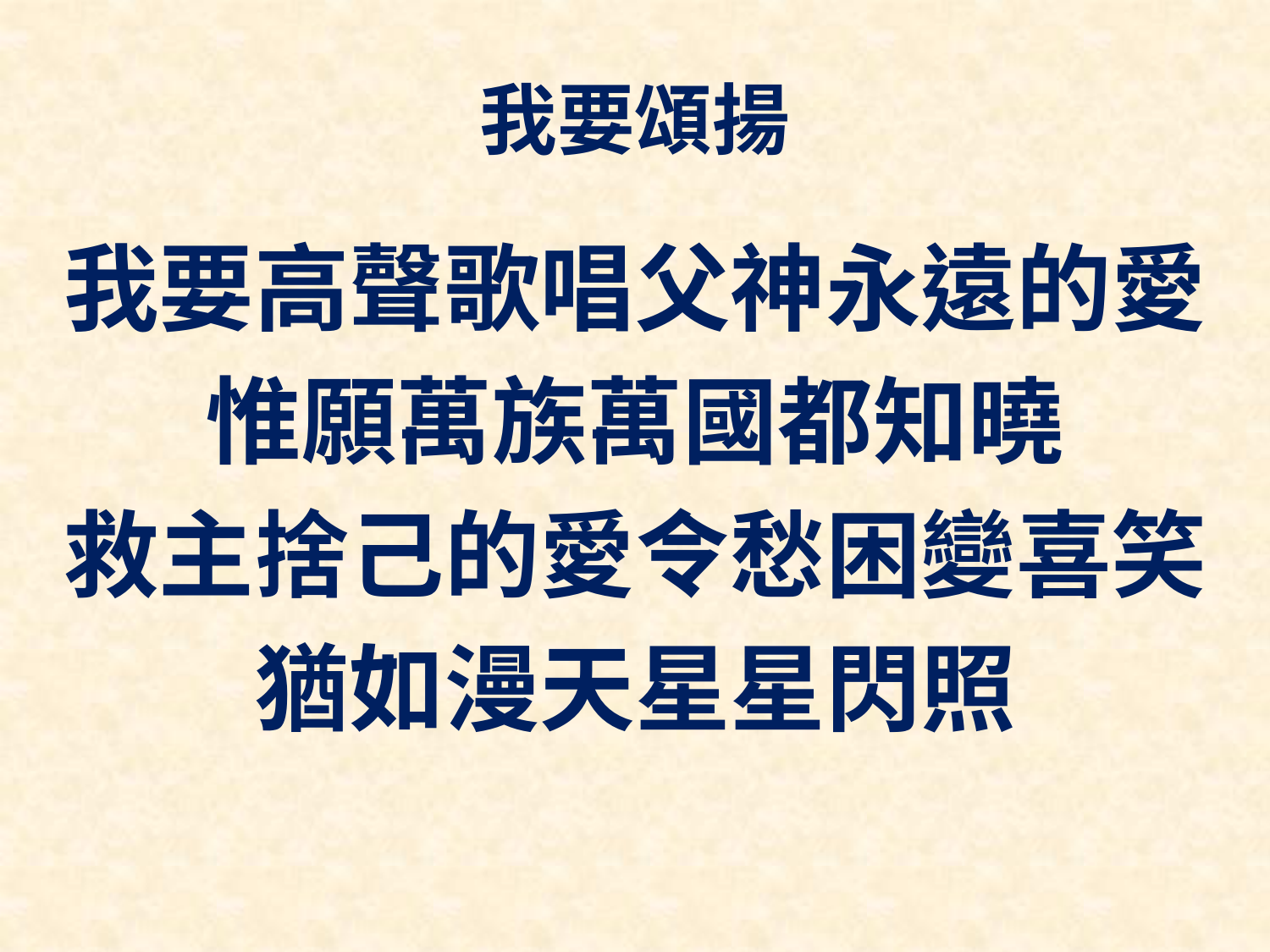

# 我要頌揚
我要高聲歌唱父神永遠的愛
惟願萬族萬國都知曉
救主捨己的愛令愁困變喜笑
猶如漫天星星閃照